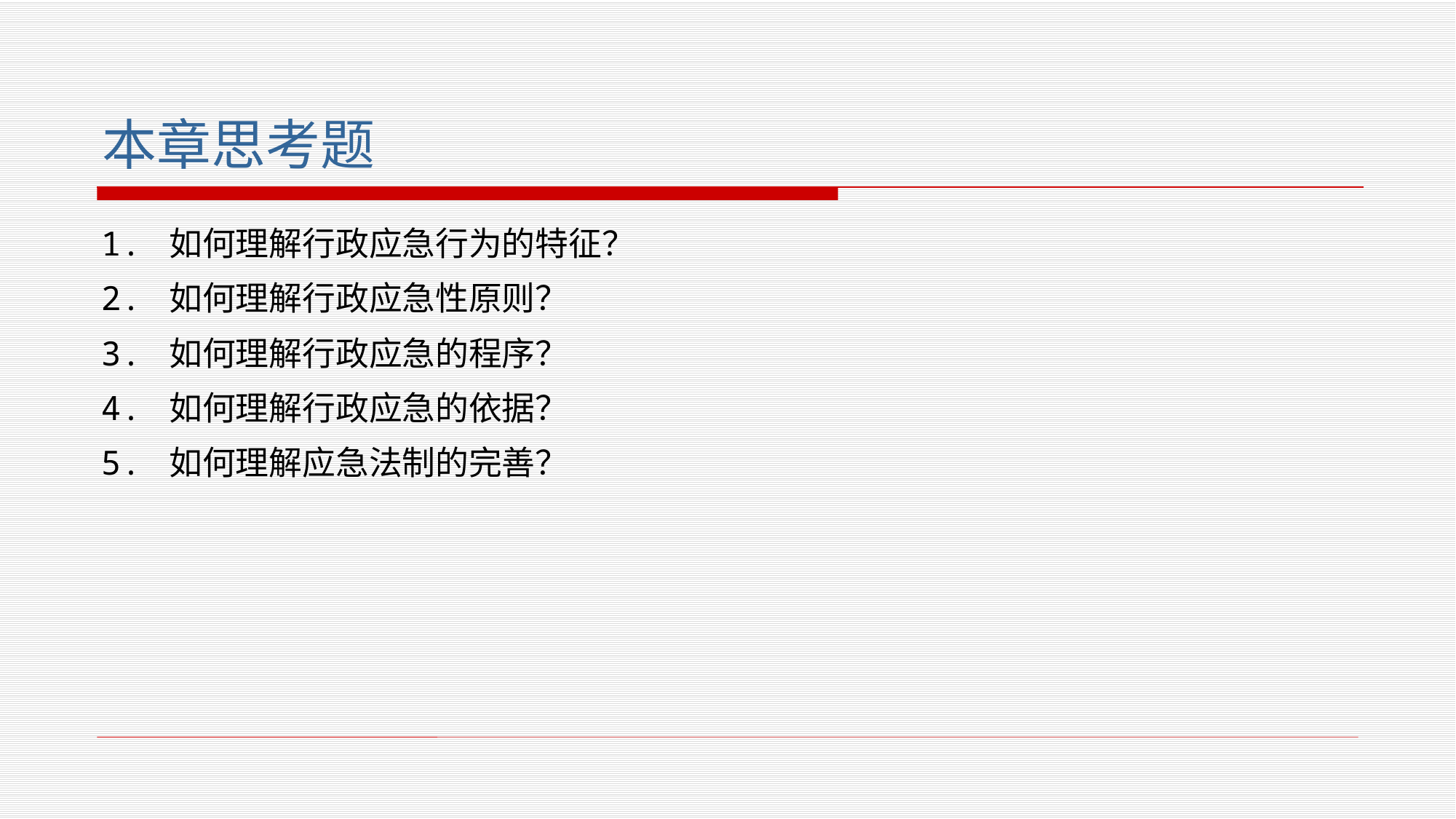

# 本章思考题
1. 如何理解行政应急行为的特征？
2. 如何理解行政应急性原则？
3. 如何理解行政应急的程序？
4. 如何理解行政应急的依据？
5. 如何理解应急法制的完善？